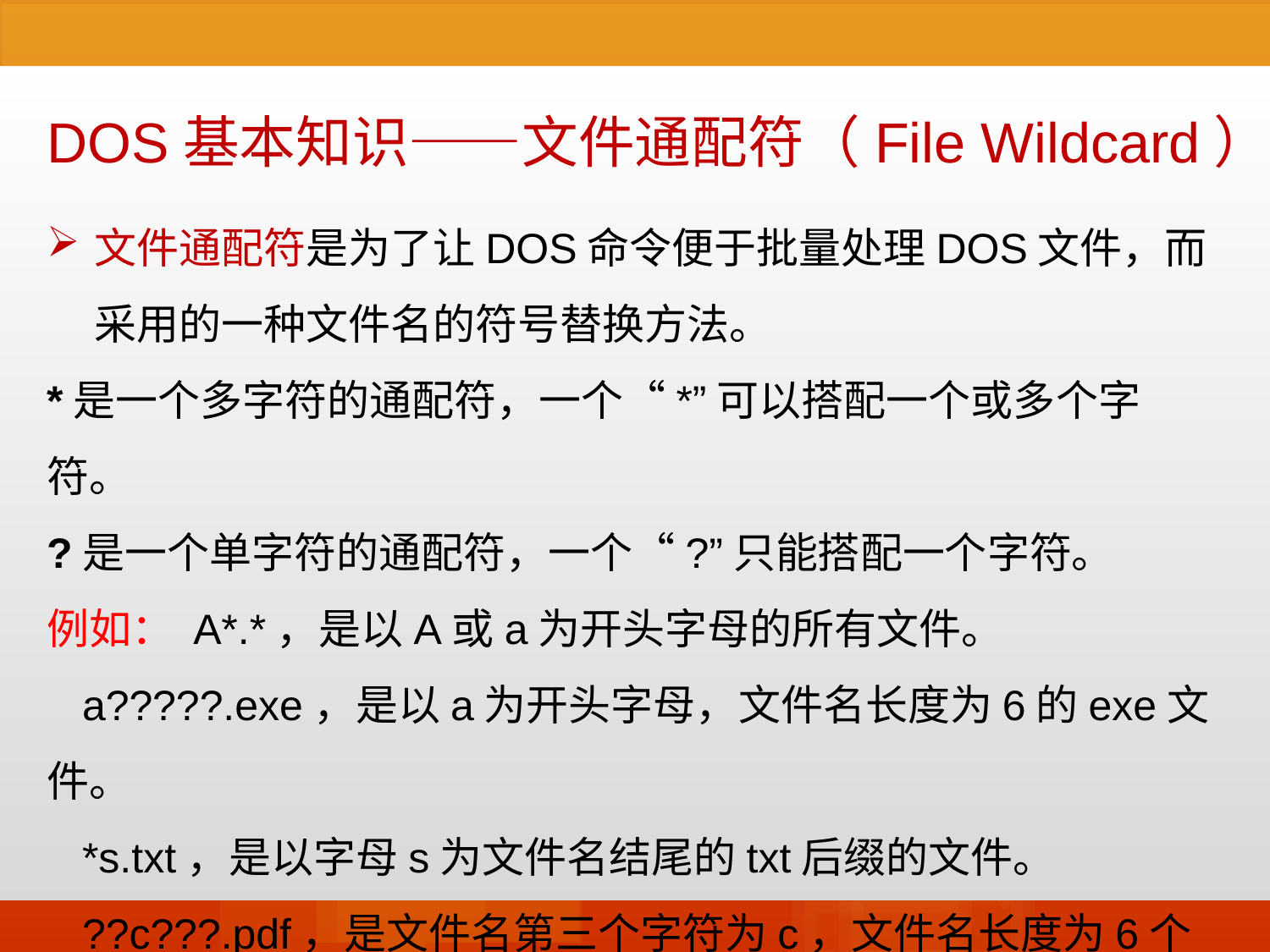

DOS基本知识——文件通配符（File Wildcard）
文件通配符是为了让DOS命令便于批量处理DOS文件，而采用的一种文件名的符号替换方法。
*是一个多字符的通配符，一个“*”可以搭配一个或多个字符。
?是一个单字符的通配符，一个“?”只能搭配一个字符。
例如： A*.*，是以A或a为开头字母的所有文件。
   a?????.exe，是以a为开头字母，文件名长度为6的exe文件。
   *s.txt，是以字母s为文件名结尾的txt后缀的文件。
   ??c???.pdf，是文件名第三个字符为c，文件名长度为6个字符的pdf后缀的文件。